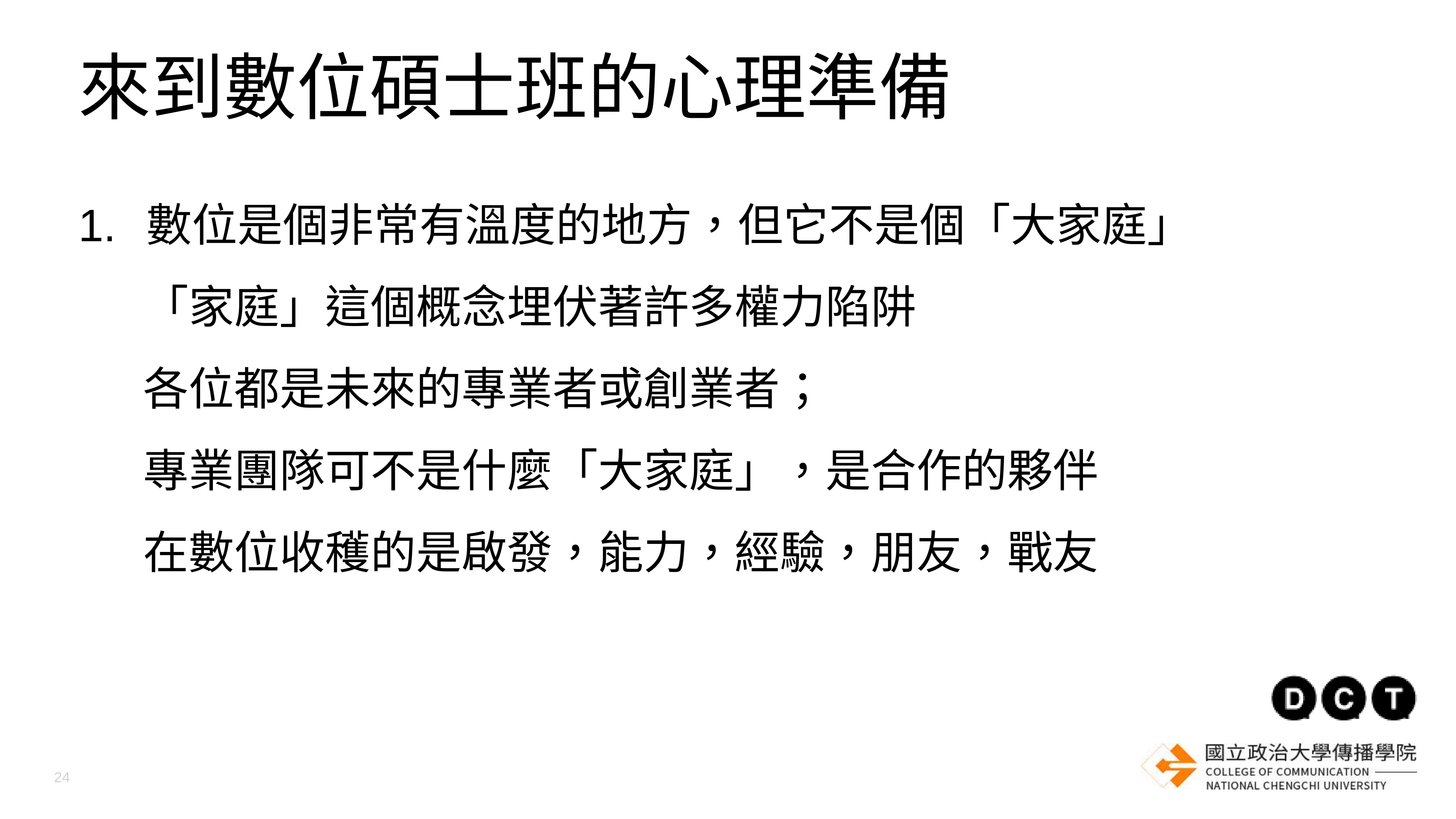

來到數位碩士班的心理準備
數位是個非常有溫度的地方，但它不是個「大家庭」
「家庭」這個概念埋伏著許多權力陷阱
各位都是未來的專業者或創業者；
專業團隊可不是什麼「大家庭」，是合作的夥伴
在數位收穫的是啟發，能力，經驗，朋友，戰友